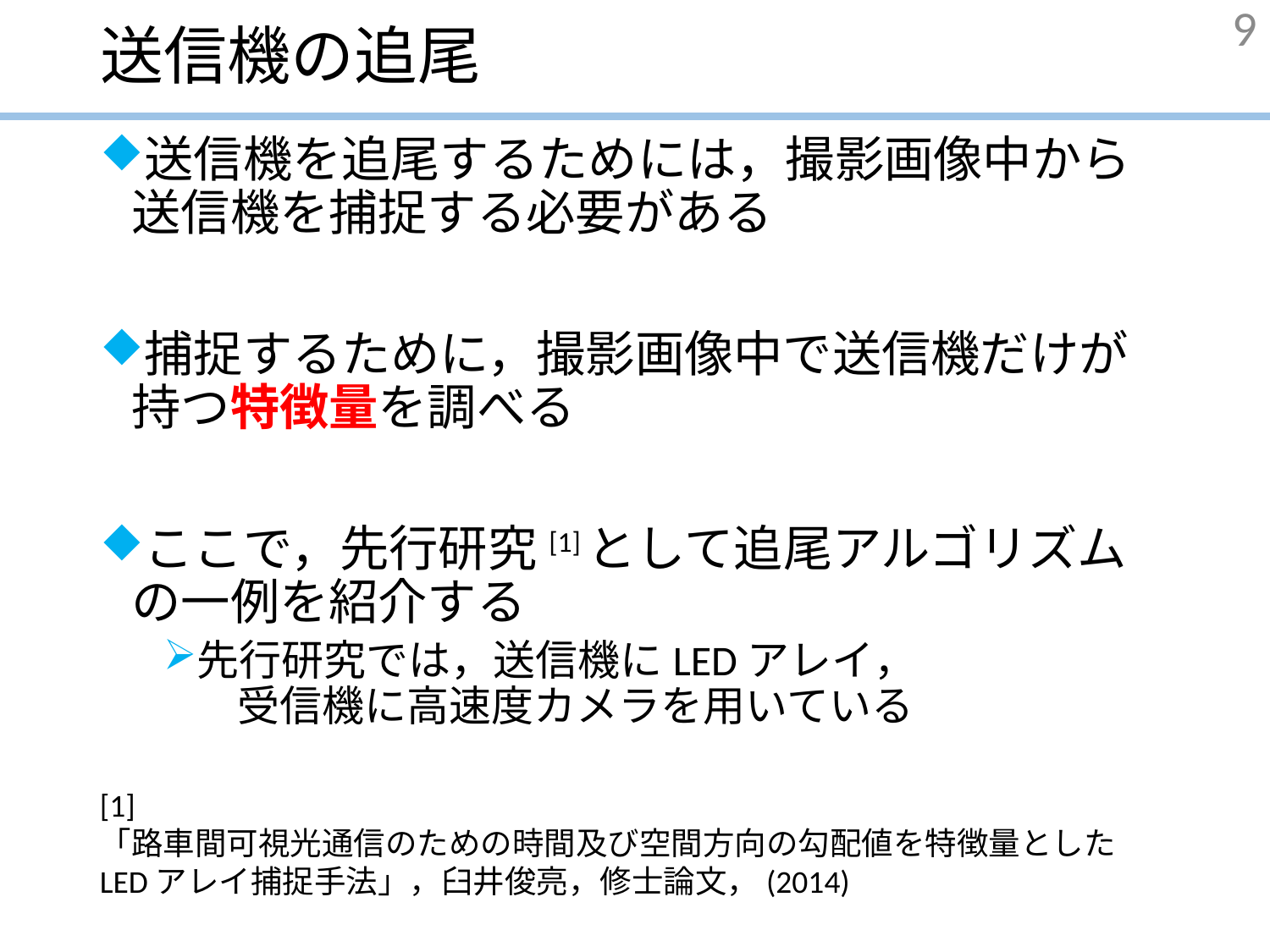

# 送信機の追尾
9
送信機を追尾するためには，撮影画像中から送信機を捕捉する必要がある

捕捉するために，撮影画像中で送信機だけが持つ特徴量を調べる

ここで，先行研究[1]として追尾アルゴリズムの一例を紹介する
先行研究では，送信機にLEDアレイ，　　　　　　受信機に高速度カメラを用いている

[1]
「路車間可視光通信のための時間及び空間方向の勾配値を特徴量としたLEDアレイ捕捉手法」，臼井俊亮，修士論文，(2014)